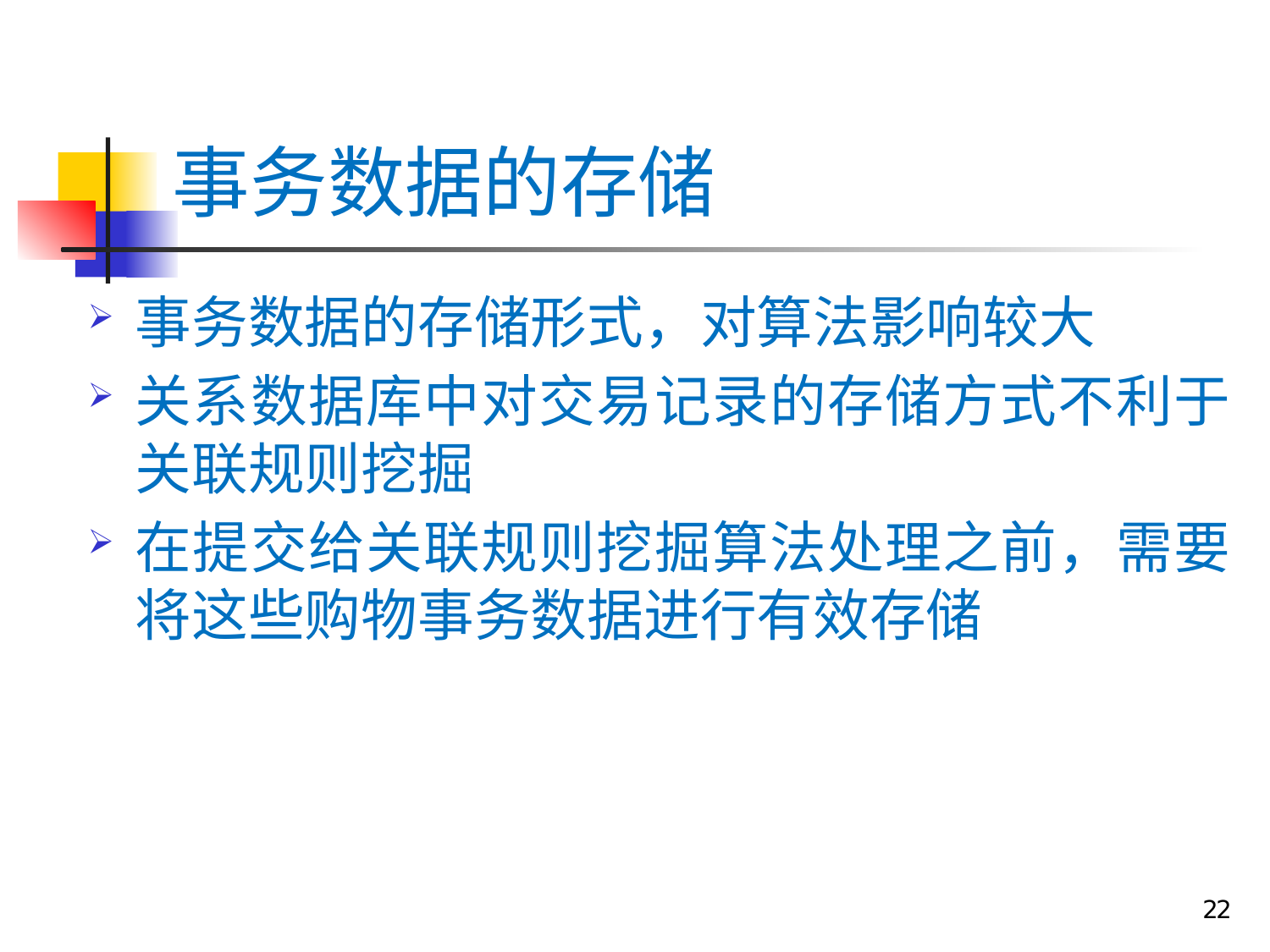

# 事务数据的存储
事务数据的存储形式，对算法影响较大
关系数据库中对交易记录的存储方式不利于关联规则挖掘
在提交给关联规则挖掘算法处理之前，需要将这些购物事务数据进行有效存储
22